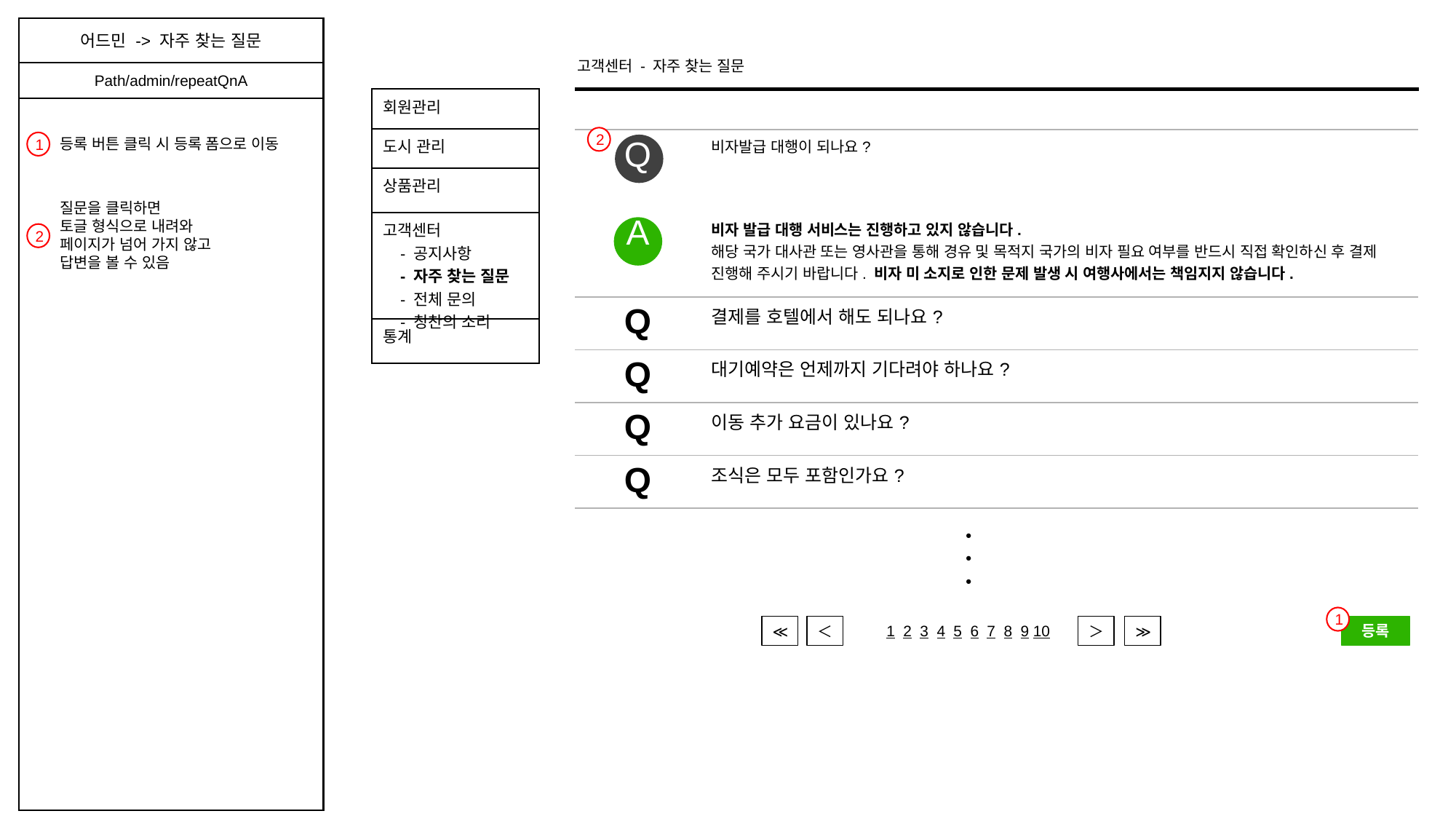

어드민 -> 자주 찾는 질문
고객센터 - 자주 찾는 질문
Path/admin/repeatQnA

| 회원관리 |
| --- |
| 도시 관리 |
| 상품관리 |
| 고객센터 - 공지사항 - 자주 찾는 질문 - 전체 문의 - 칭찬의 소리 |
| 통계 |
2
등록 버튼 클릭 시 등록 폼으로 이동
| Q A | 비자발급 대행이 되나요? 비자 발급 대행 서비스는 진행하고 있지 않습니다.  해당 국가 대사관 또는 영사관을 통해 경유 및 목적지 국가의 비자 필요 여부를 반드시 직접 확인하신 후 결제 진행해 주시기 바랍니다. 비자 미 소지로 인한 문제 발생 시 여행사에서는 책임지지 않습니다. |
| --- | --- |
| Q | 결제를 호텔에서 해도 되나요? |
| Q | 대기예약은 언제까지 기다려야 하나요? |
| Q | 이동 추가 요금이 있나요? |
| Q | 조식은 모두 포함인가요? |
1

질문을 클릭하면
토글 형식으로 내려와
페이지가 넘어 가지 않고
답변을 볼 수 있음

2
●
●
●
1
1  2  3  4  5  6  7  8  9 10
등록
≪
＜
＞
≫